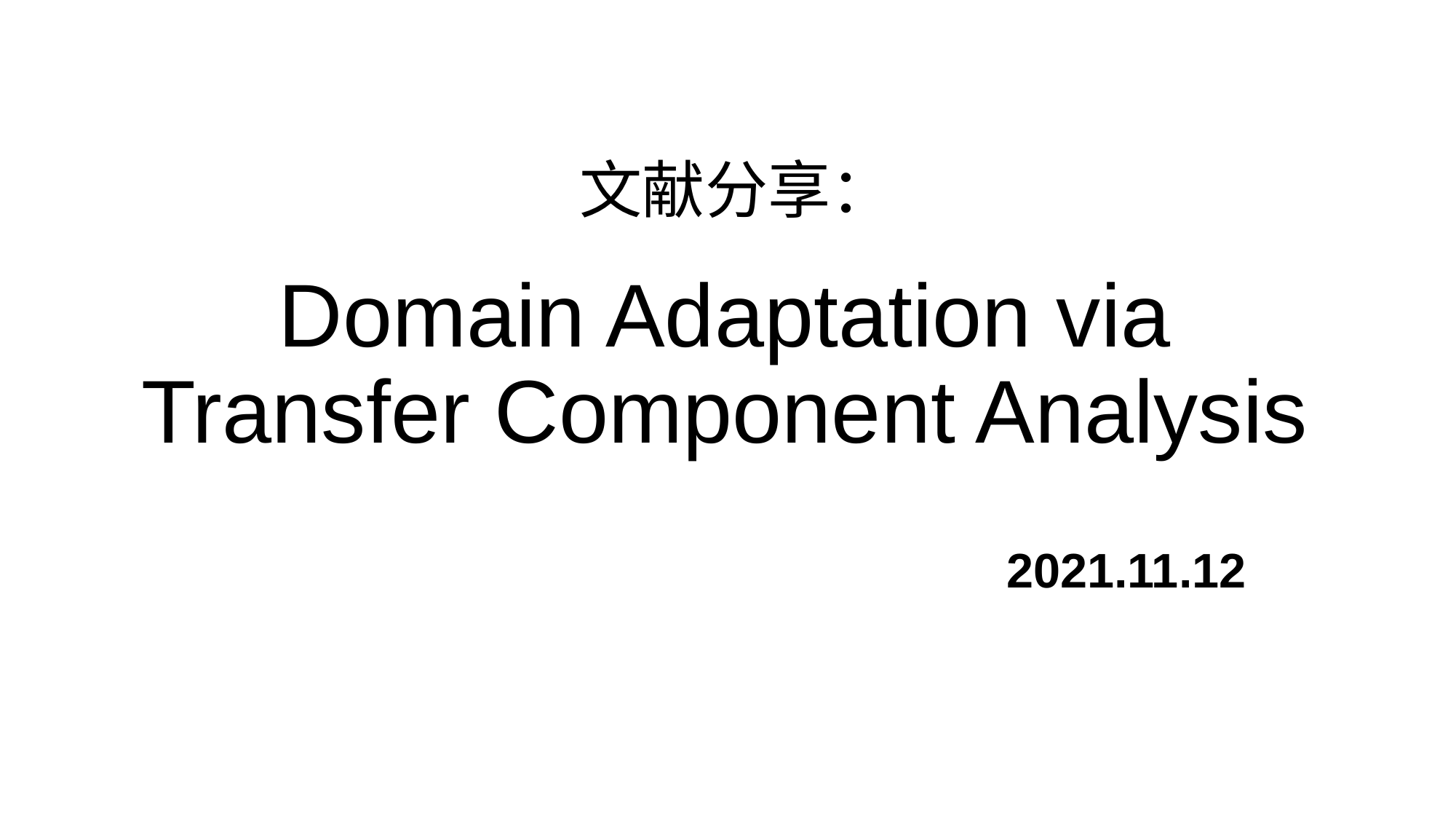

# 文献分享：
Domain Adaptation via Transfer Component Analysis
2021.11.12